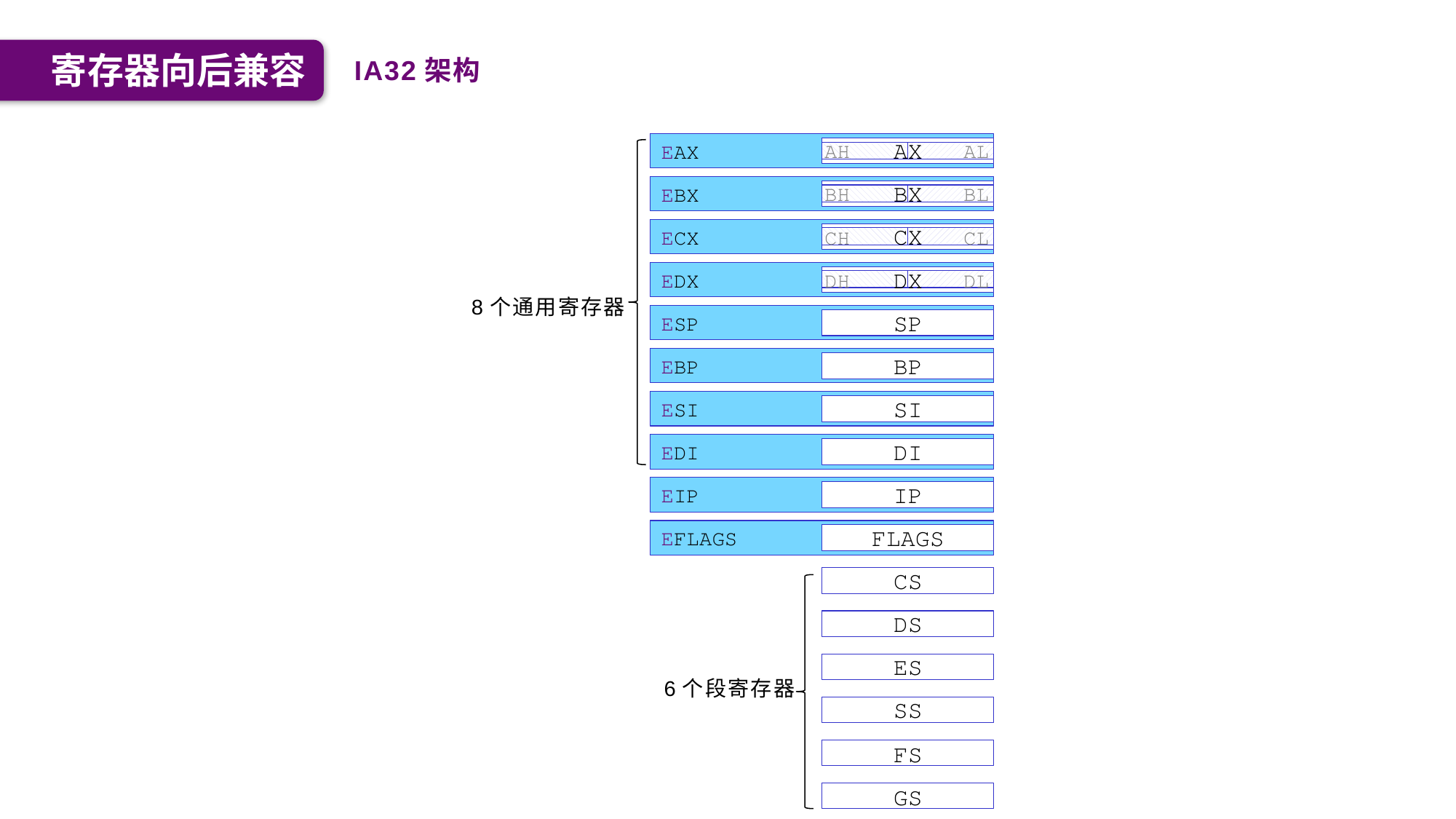

寄存器向后兼容
IA32架构
| AX |
| --- |
| BX |
| CX |
| DX |
| SP |
| BP |
| SI |
| DI |
| IP |
| FLAGS |
| CS |
| DS |
| ES |
| SS |
| AH |
| --- |
| BH |
| CH |
| DH |
| AL |
| --- |
| BL |
| CL |
| DL |
| EAX |
| --- |
| EBX |
| ECX |
| EDX |
| ESP |
| EBP |
| ESI |
| EDI |
| EIP |
| EFLAGS |

8个通用寄存器

6个段寄存器

| FS |
| --- |
| GS |